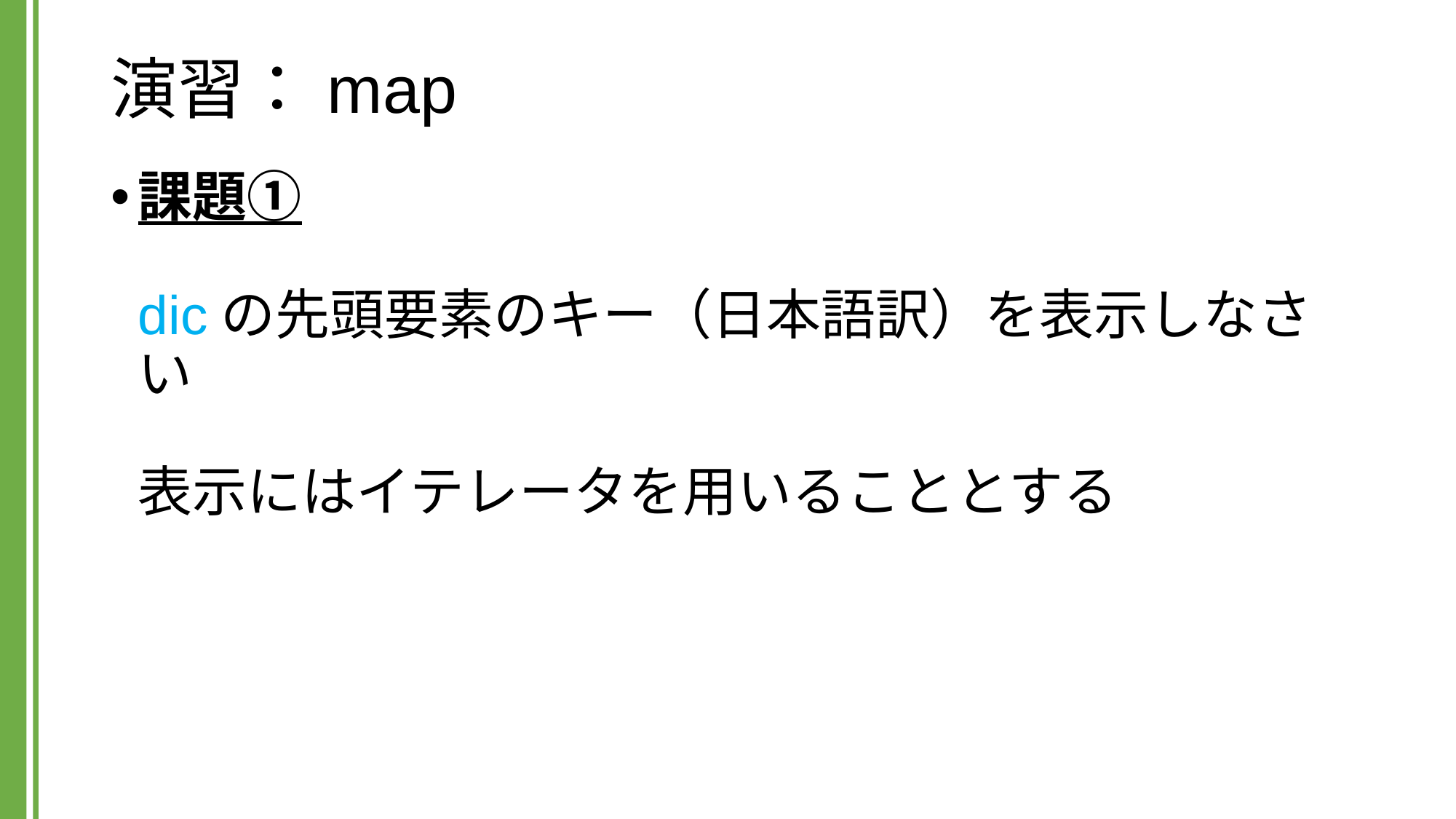

# 演習：map
課題①
dicの先頭要素のキー（日本語訳）を表示しなさい
表示にはイテレータを用いることとする